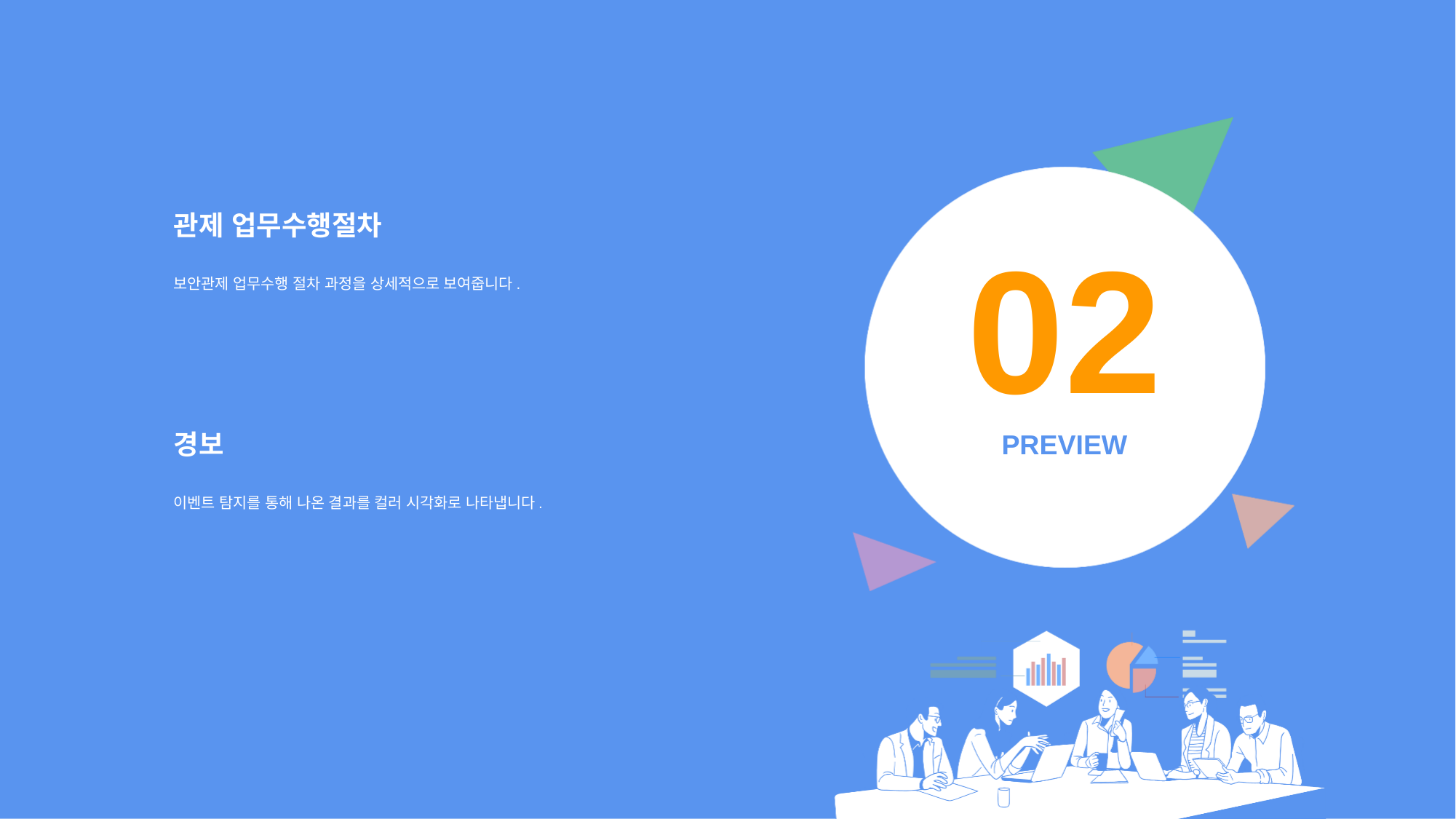

02
관제 업무수행절차
보안관제 업무수행 절차 과정을 상세적으로 보여줍니다.
PREVIEW
경보
이벤트 탐지를 통해 나온 결과를 컬러 시각화로 나타냅니다.